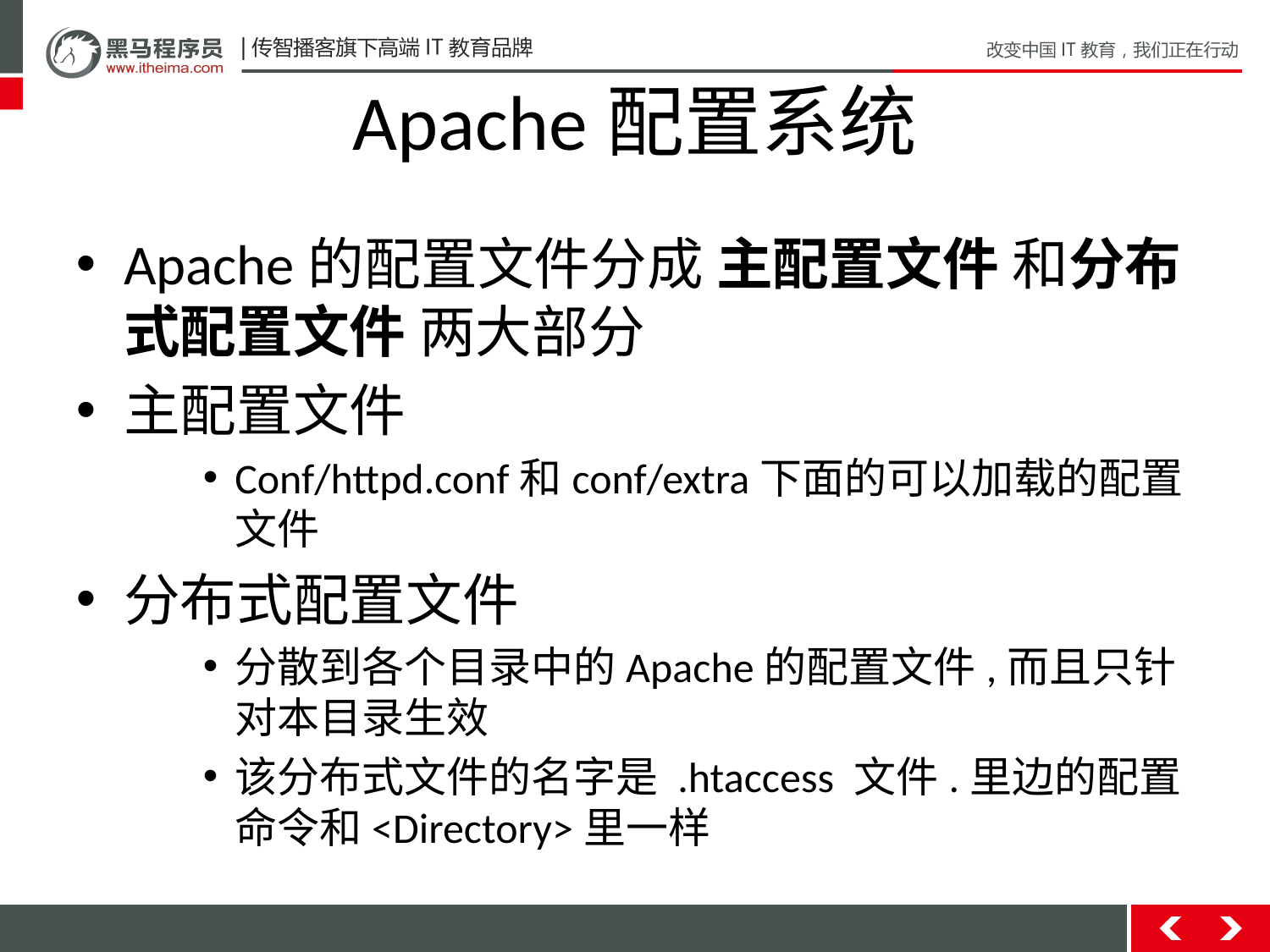

# Apache配置系统
Apache的配置文件分成 主配置文件 和分布式配置文件 两大部分
主配置文件
Conf/httpd.conf和conf/extra下面的可以加载的配置文件
分布式配置文件
分散到各个目录中的Apache的配置文件,而且只针对本目录生效
该分布式文件的名字是 .htaccess 文件.里边的配置命令和<Directory>里一样